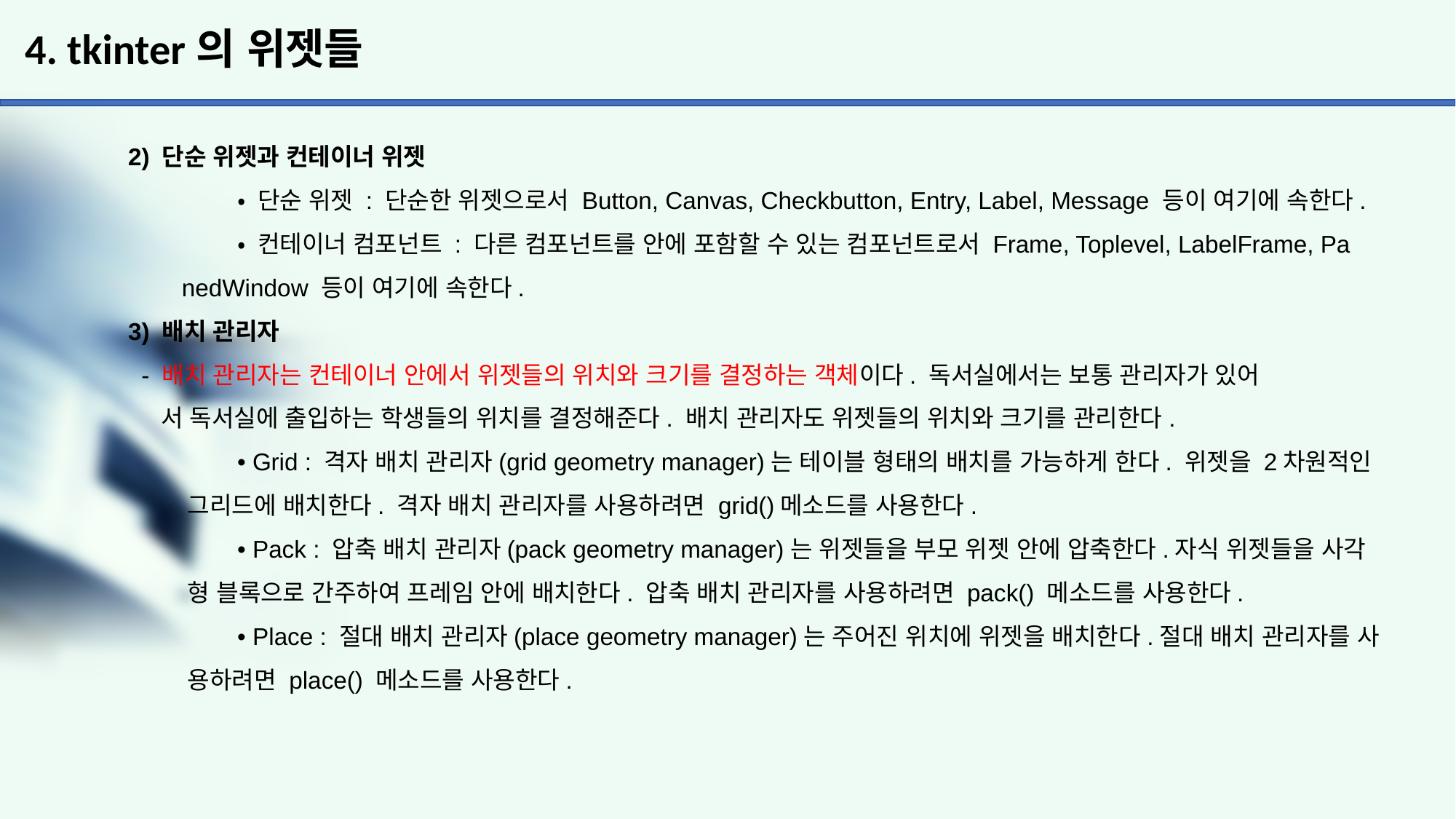

# 4. tkinter의 위젯들
2) 단순 위젯과 컨테이너 위젯
	• 단순 위젯 : 단순한 위젯으로서 Button, Canvas, Checkbutton, Entry, Label, Message 등이 여기에 속한다.
	• 컨테이너 컴포넌트 : 다른 컴포넌트를 안에 포함할 수 있는 컴포넌트로서 Frame, Toplevel, LabelFrame, Pa
        nedWindow 등이 여기에 속한다.
3) 배치 관리자
  - 배치 관리자는 컨테이너 안에서 위젯들의 위치와 크기를 결정하는 객체이다. 독서실에서는 보통 관리자가 있어
    서 독서실에 출입하는 학생들의 위치를 결정해준다. 배치 관리자도 위젯들의 위치와 크기를 관리한다.
	• Grid : 격자 배치 관리자(grid geometry manager)는 테이블 형태의 배치를 가능하게 한다. 위젯을 2차원적인
        그리드에 배치한다. 격자 배치 관리자를 사용하려면 grid()메소드를 사용한다.
	• Pack : 압축 배치 관리자(pack geometry manager)는 위젯들을 부모 위젯 안에 압축한다.자식 위젯들을 사각
        형 블록으로 간주하여 프레임 안에 배치한다. 압축 배치 관리자를 사용하려면 pack() 메소드를 사용한다.
	• Place : 절대 배치 관리자(place geometry manager)는 주어진 위치에 위젯을 배치한다.절대 배치 관리자를 사
        용하려면 place() 메소드를 사용한다.